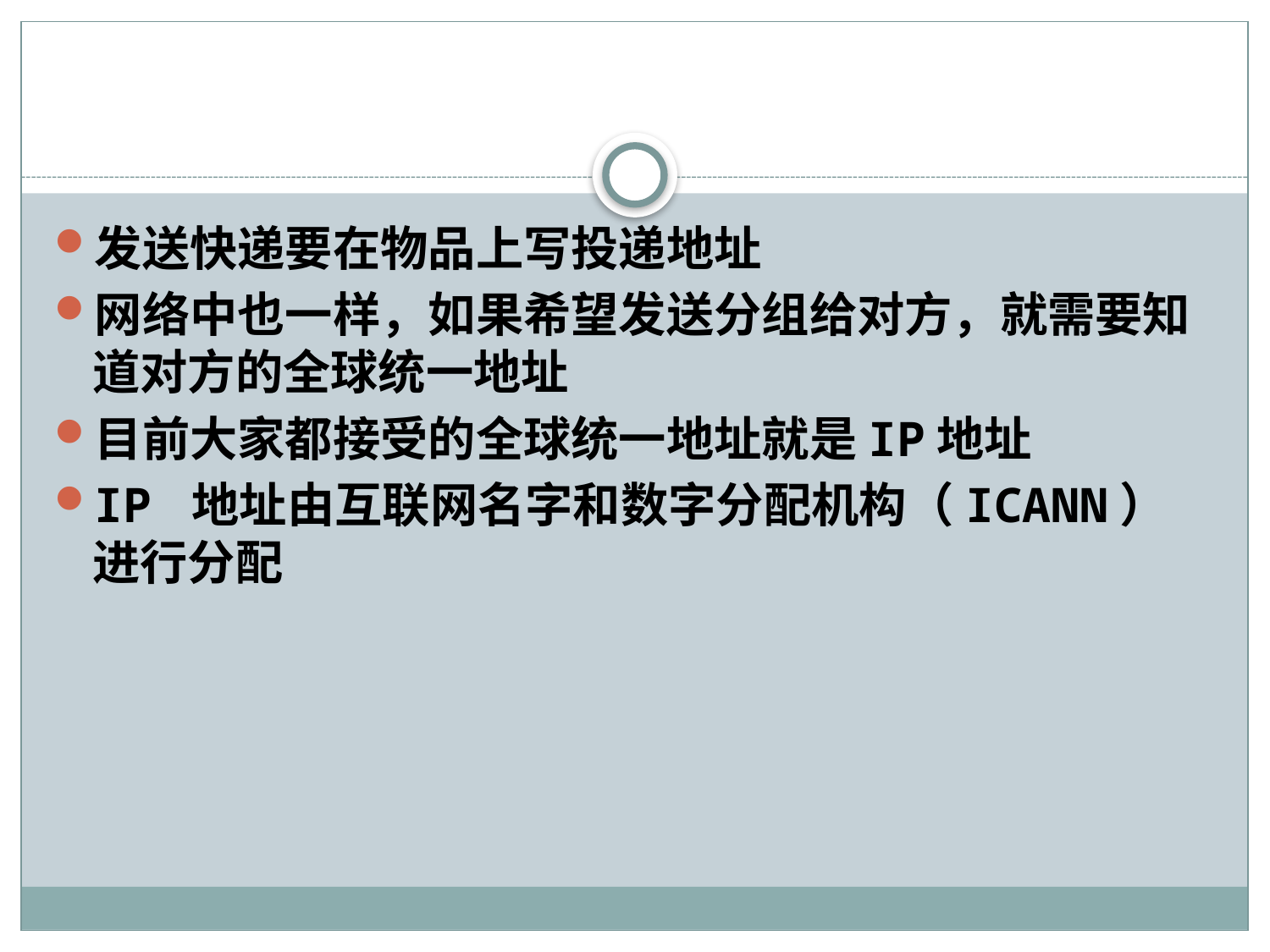

#
发送快递要在物品上写投递地址
网络中也一样，如果希望发送分组给对方，就需要知道对方的全球统一地址
目前大家都接受的全球统一地址就是IP地址
IP 地址由互联网名字和数字分配机构（ICANN）进行分配